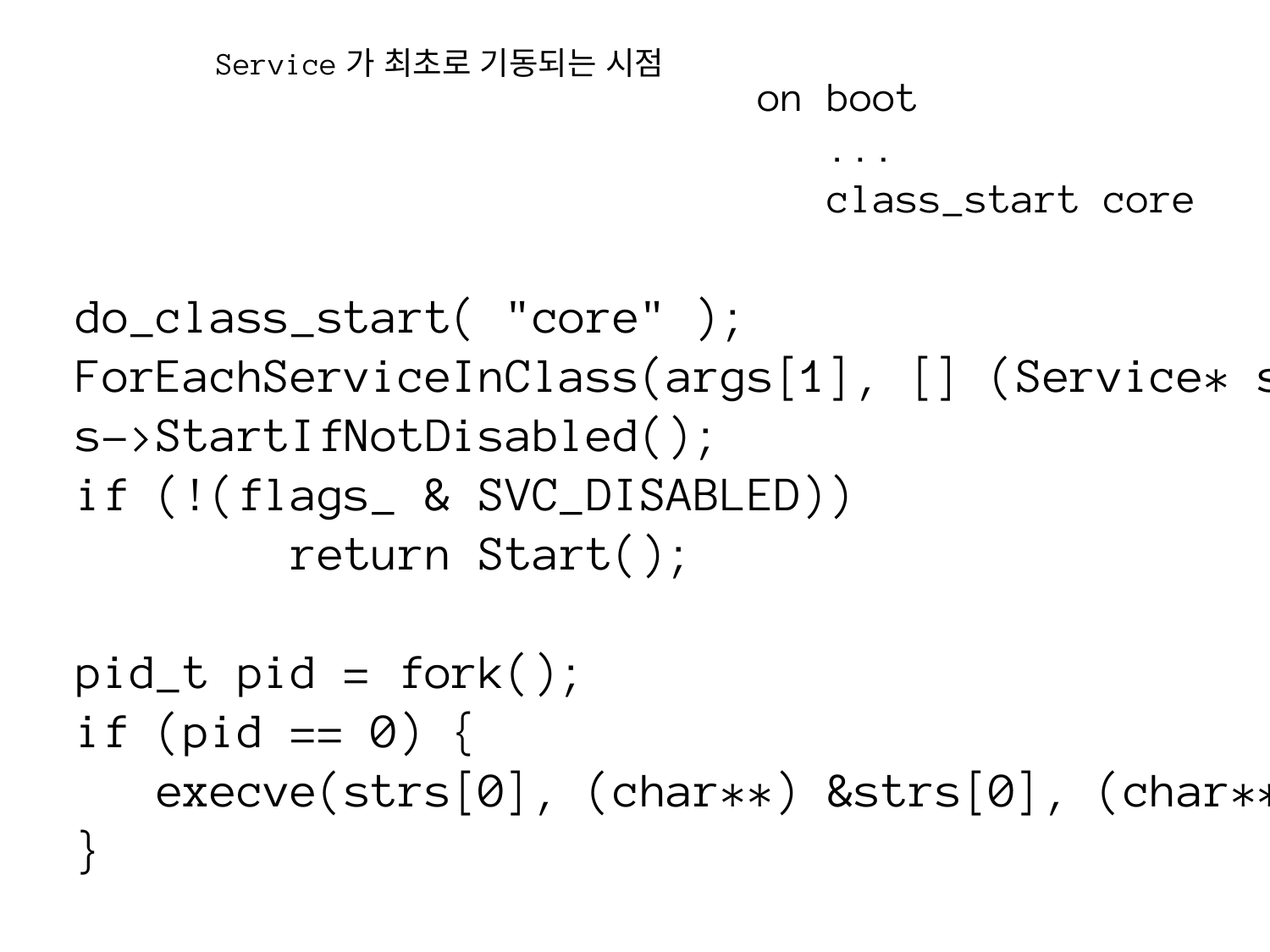

Service가 최초로 기동되는 시점
on boot
   ...
   class_start core
do_class_start( "core" );
ForEachServiceInClass(args[1], [] (Service* s) { s->StartIfNotDisabled(); });
s->StartIfNotDisabled();
if (!(flags_ & SVC_DISABLED))
        return Start();

pid_t pid = fork();
if (pid == 0) {
   execve(strs[0], (char**) &strs[0], (char**) ENV)
}